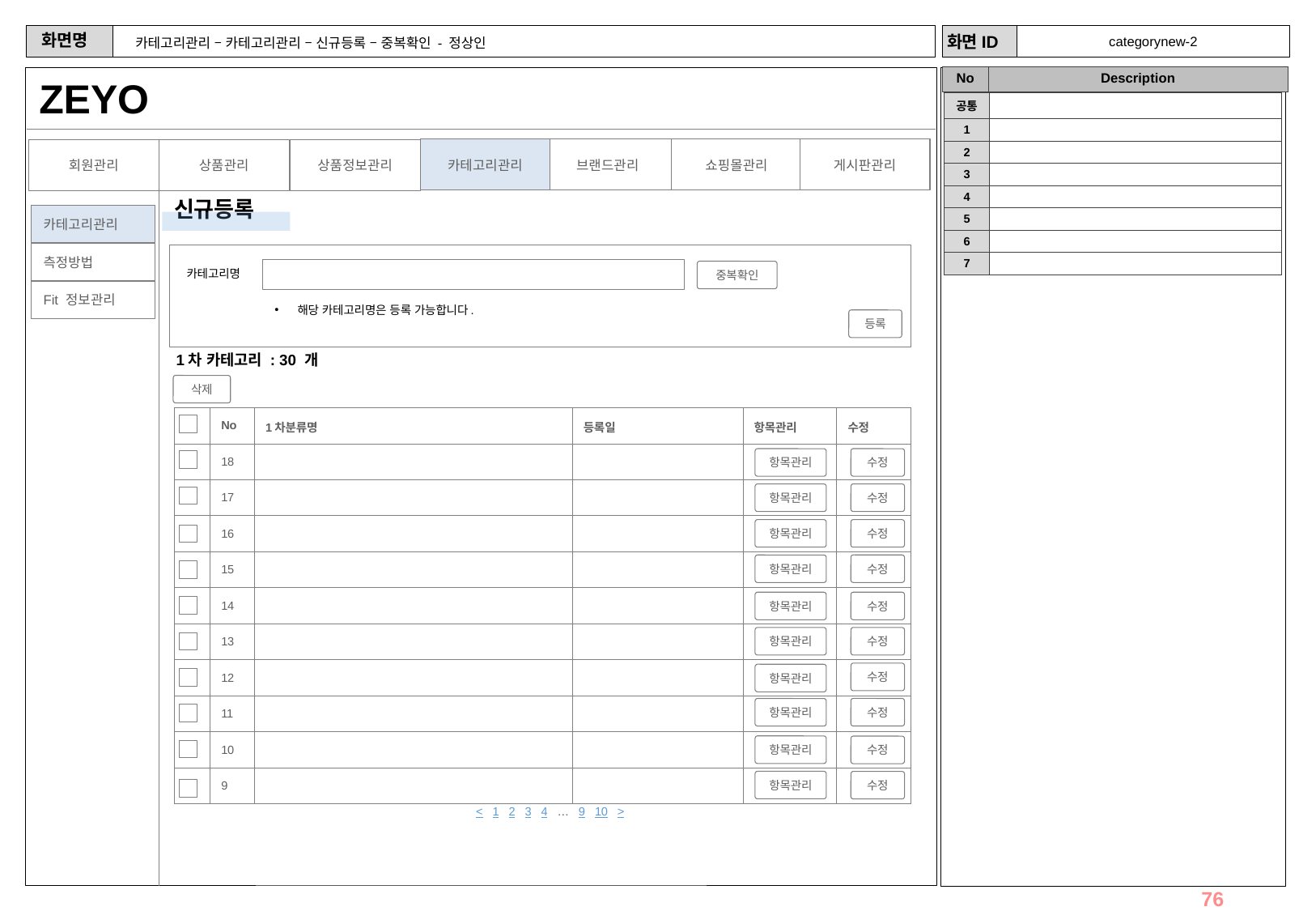

categorynew-2
# 카테고리관리 – 카테고리관리 – 신규등록 – 중복확인 - 정상인
ZEYO
| 공통 |  |
| --- | --- |
| 1 |  |
| 2 |  |
| 3 |  |
| 4 |  |
| 5 |  |
| 6 |  |
| 7 |  |
카테고리관리
브랜드관리
쇼핑몰관리
게시판관리
회원관리
상품관리
상품정보관리
신규등록

카테고리관리
측정방법

카테고리명
중복확인
Fit 정보관리
해당 카테고리명은 등록 가능합니다.
등록
1차 카테고리 : 30 개
삭제
|  | No | 1차분류명 | 등록일 | 항목관리 | 수정 |
| --- | --- | --- | --- | --- | --- |
|  | 18 |  |  |  |  |
|  | 17 |  |  |  |  |
|  | 16 |  |  |  |  |
|  | 15 |  |  |  |  |
|  | 14 |  |  |  |  |
|  | 13 |  |  |  |  |
|  | 12 |  |  |  |  |
|  | 11 |  |  |  |  |
|  | 10 |  |  |  |  |
|  | 9 |  |  |  |  |

항목관리
수정

수정
항목관리
항목관리
수정

수정
항목관리

항목관리
수정

수정
항목관리
수정

항목관리
수정
항목관리

항목관리
수정
항목관리
수정

<   1   2   3   4   …   9   10   >
76